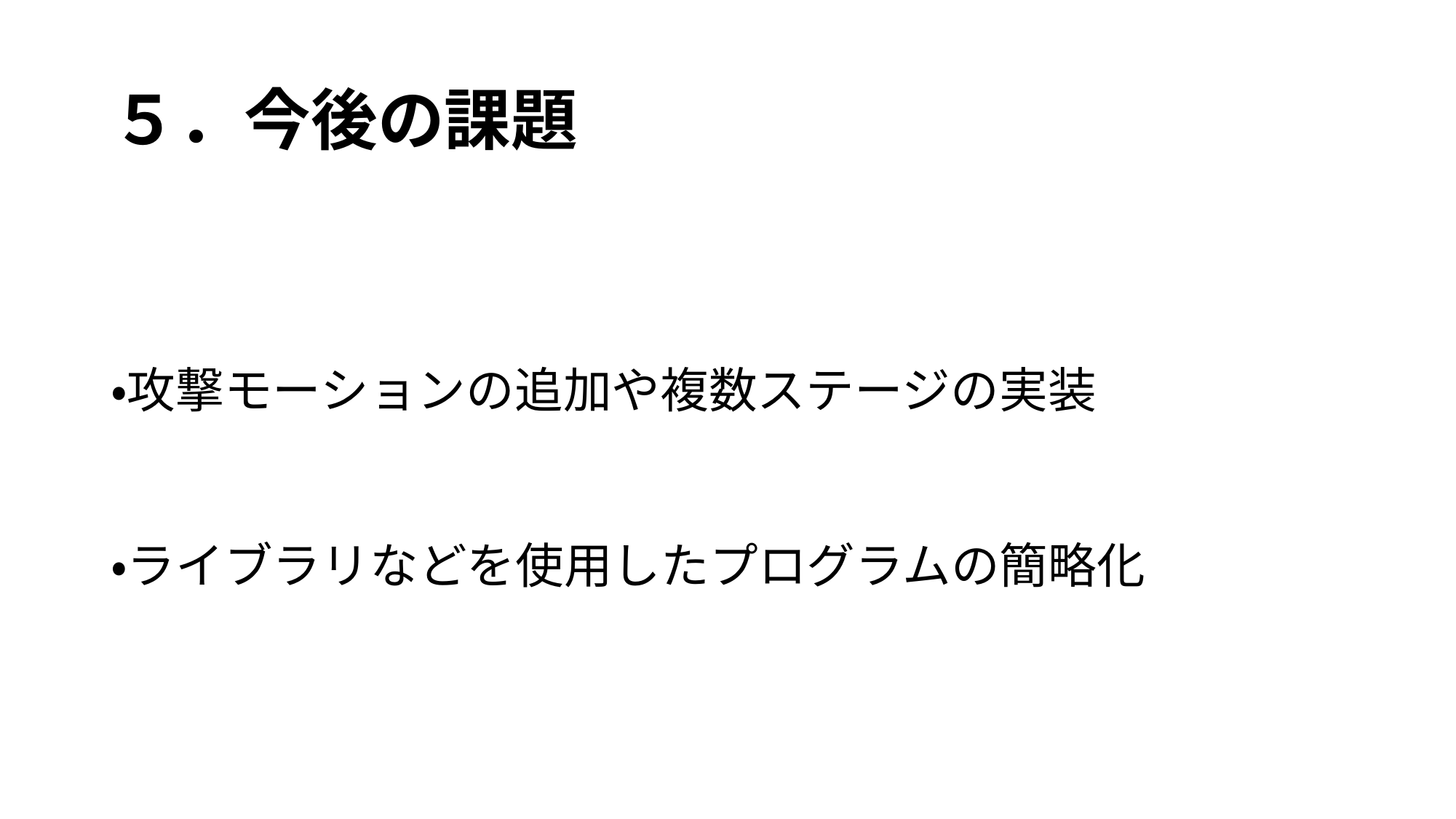

# ５．今後の課題
・攻撃モーションの追加や複数ステージの実装
・ライブラリなどを使用したプログラムの簡略化